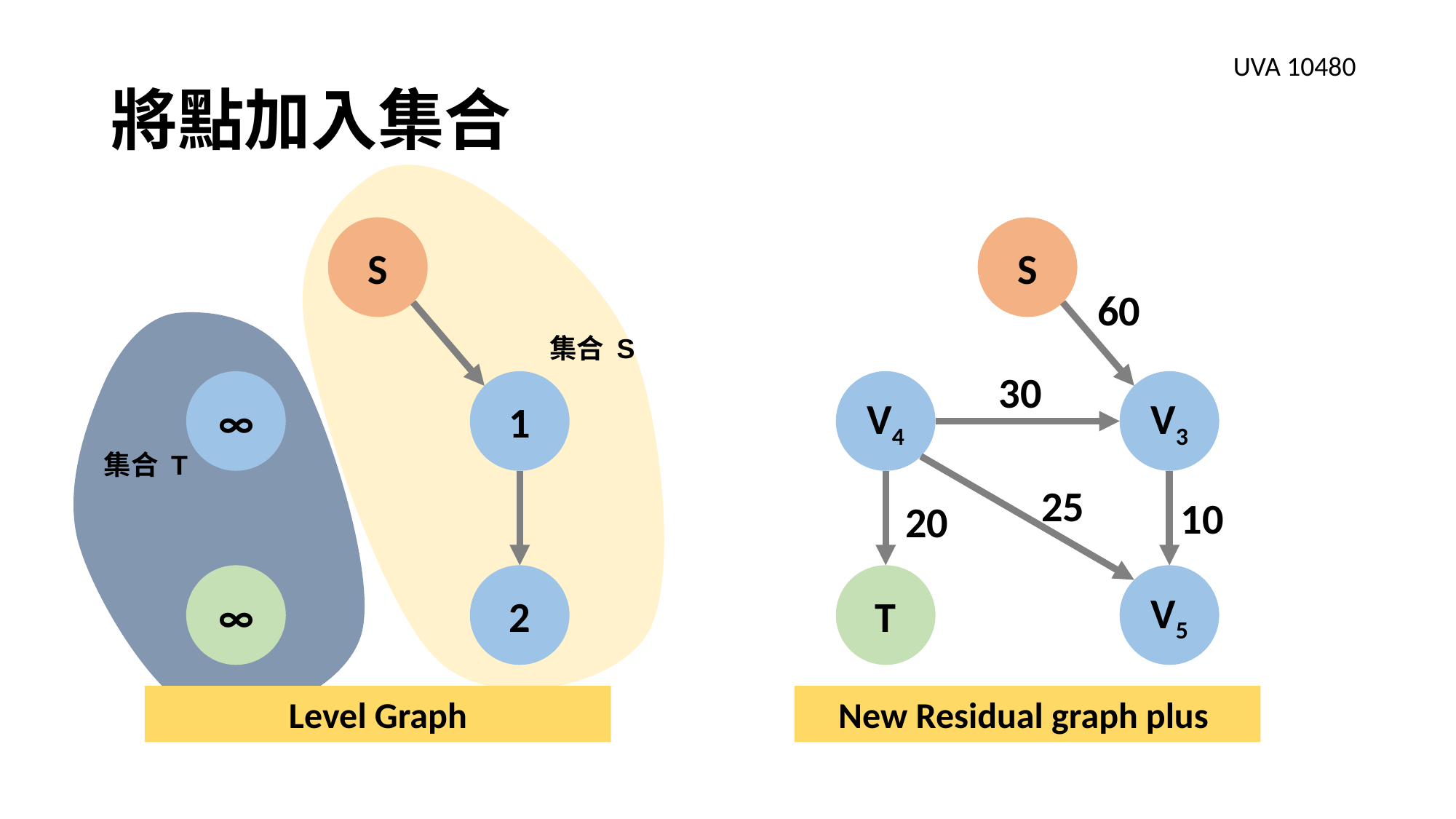

# 將點加入集合
UVA 10480
S
S

60
集合 S
30
∞
1
V4
V3

集合 T
25
10
20
2
V5
∞
T
Level Graph
New Residual graph plus